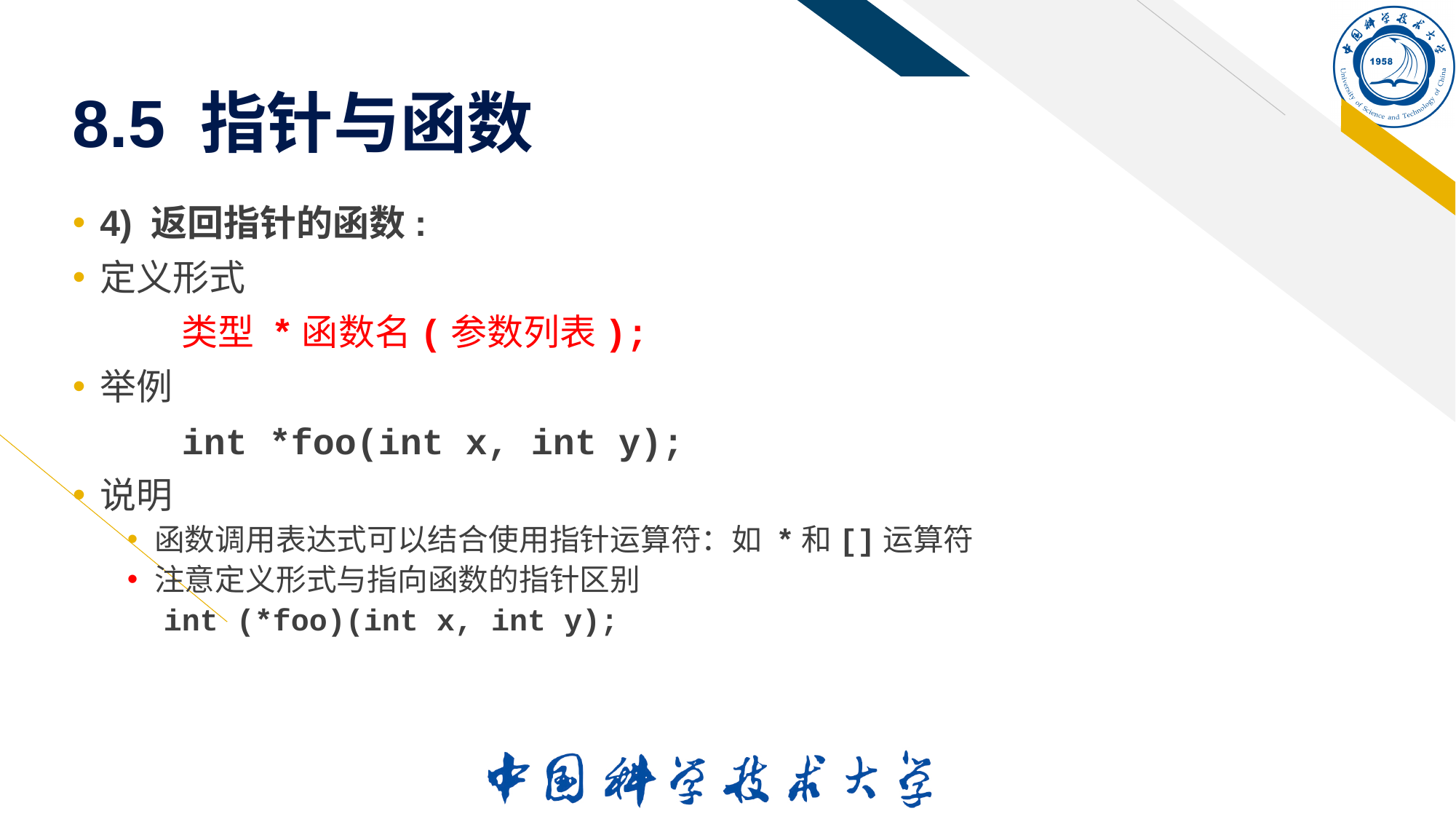

# 8.5 指针与函数
4) 返回指针的函数:
定义形式
	类型 *函数名(参数列表);
举例
	int *foo(int x, int y);
说明
函数调用表达式可以结合使用指针运算符：如 *和[]运算符
注意定义形式与指向函数的指针区别
  int (*foo)(int x, int y);